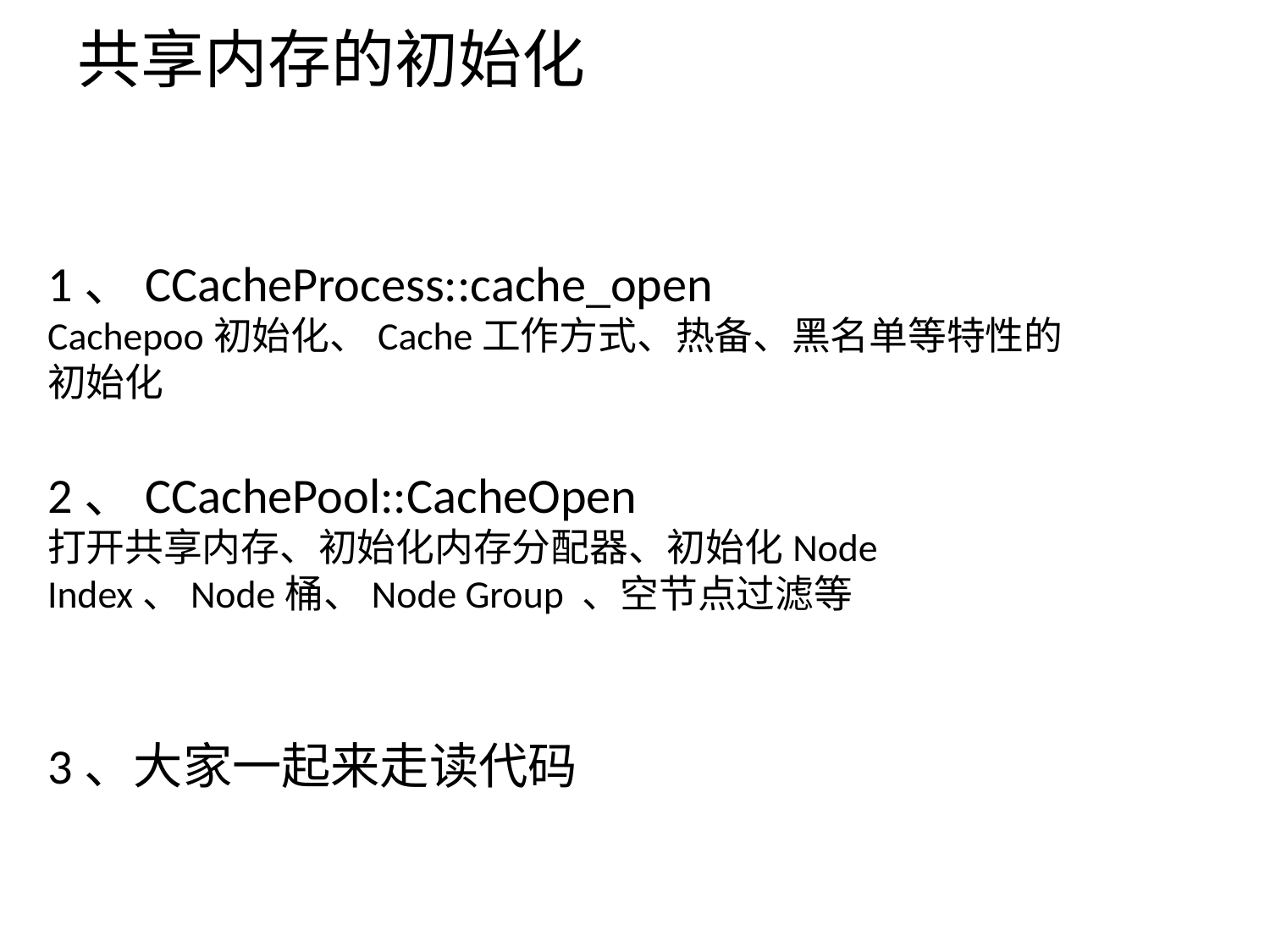

# 共享内存的初始化

1、CCacheProcess::cache_open
Cachepoo初始化、Cache工作方式、热备、黑名单等特性的初始化

2、CCachePool::CacheOpen
打开共享内存、初始化内存分配器、初始化Node Index、Node桶、Node Group 、空节点过滤等

3、大家一起来走读代码